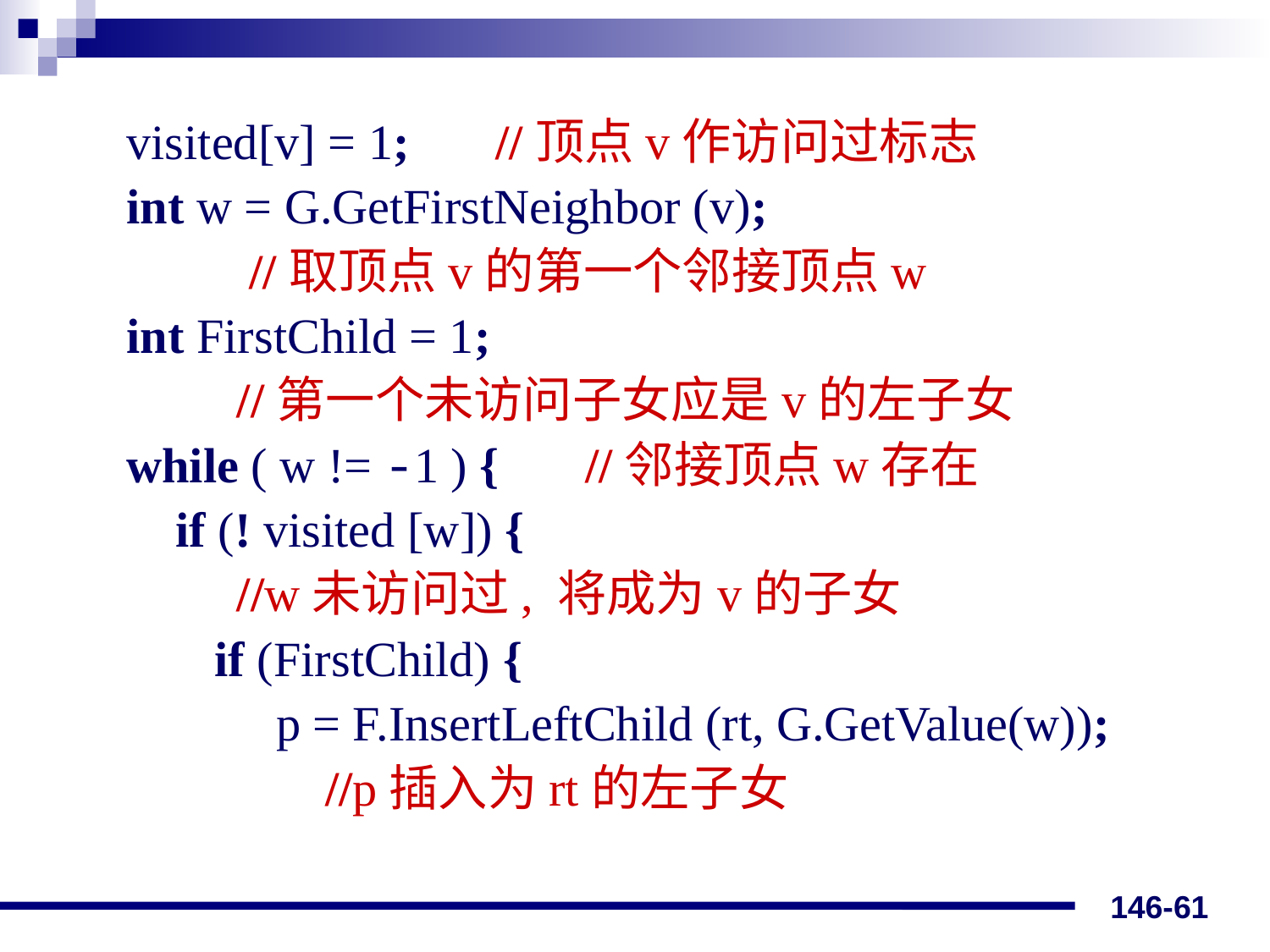

visited[v] = 1;       //顶点v作访问过标志
    int w = G.GetFirstNeighbor (v);
              //取顶点v的第一个邻接顶点w
    int FirstChild = 1;
             //第一个未访问子女应是v的左子女
    while ( w != -1 ) {       //邻接顶点w存在
        if (! visited [w]) {
             //w未访问过, 将成为v的子女
      if (FirstChild) {
           p = F.InsertLeftChild (rt, G.GetValue(w));
               //p插入为rt的左子女
146-61